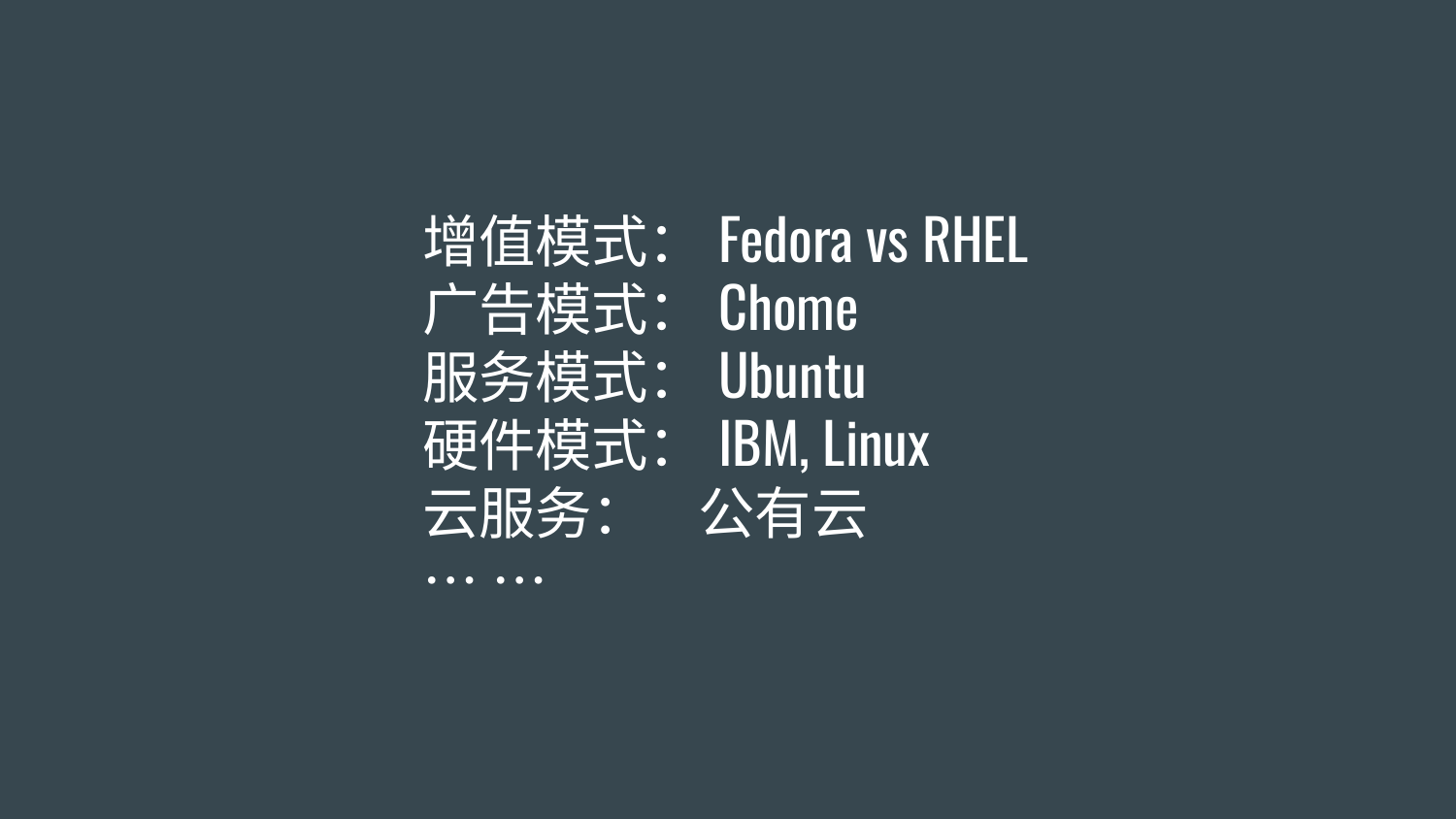

# 增值模式：Fedora vs RHEL 广告模式：Chome 服务模式：Ubuntu 硬件模式：IBM, Linux 云服务：    公有云 … …